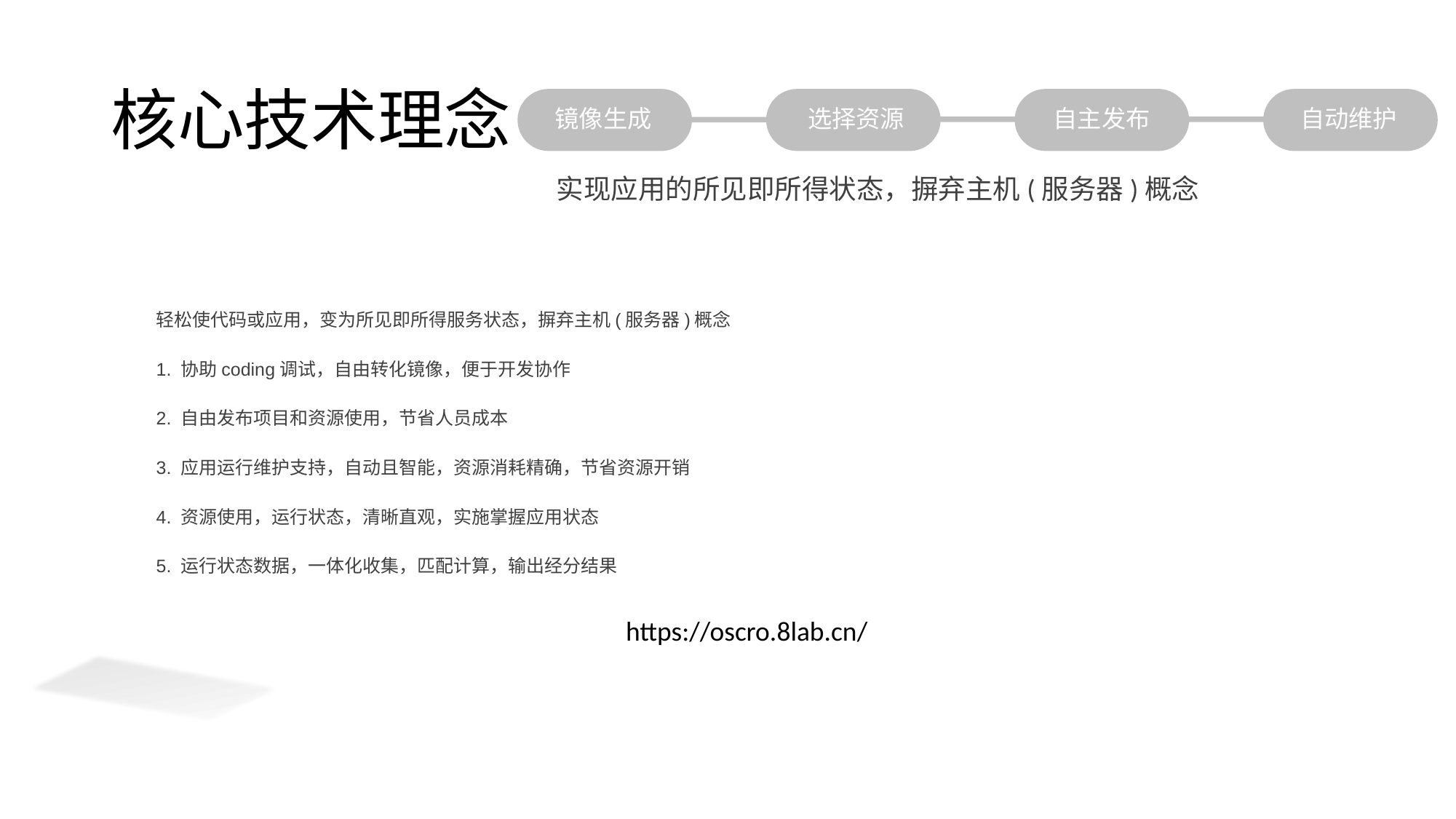

# 核心技术理念

镜像生成

选择资源

自主发布

自动维护

实现应用的所见即所得状态，摒弃主机(服务器)概念
轻松使代码或应用，变为所见即所得服务状态，摒弃主机(服务器)概念
1. 协助coding调试，自由转化镜像，便于开发协作
2. 自由发布项目和资源使用，节省人员成本
3. 应用运行维护支持，自动且智能，资源消耗精确，节省资源开销
4. 资源使用，运行状态，清晰直观，实施掌握应用状态
5. 运行状态数据，一体化收集，匹配计算，输出经分结果

https://oscro.8lab.cn/